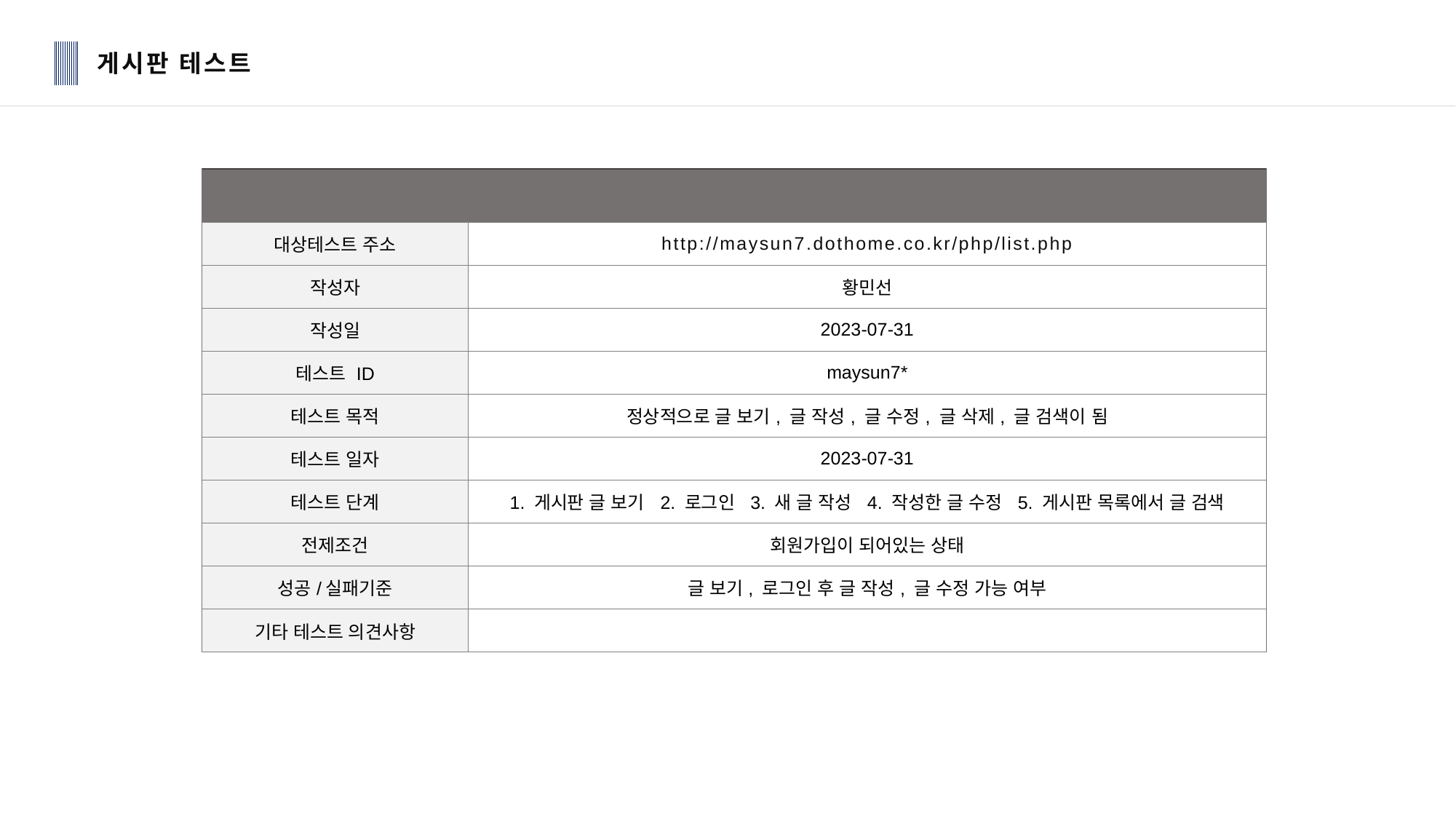

게시판 테스트
| 프로젝트명 : 게시판 테스트 | 타입 |
| --- | --- |
| 대상테스트 주소 | http://maysun7.dothome.co.kr/php/list.php |
| 작성자 | 황민선 |
| 작성일 | 2023-07-31 |
| 테스트 ID | maysun7\* |
| 테스트 목적 | 정상적으로 글 보기, 글 작성, 글 수정, 글 삭제, 글 검색이 됨 |
| 테스트 일자 | 2023-07-31 |
| 테스트 단계 | 1. 게시판 글 보기 2. 로그인 3. 새 글 작성 4. 작성한 글 수정 5. 게시판 목록에서 글 검색 |
| 전제조건 | 회원가입이 되어있는 상태 |
| 성공/실패기준 | 글 보기, 로그인 후 글 작성, 글 수정 가능 여부 |
| 기타 테스트 의견사항 |  |